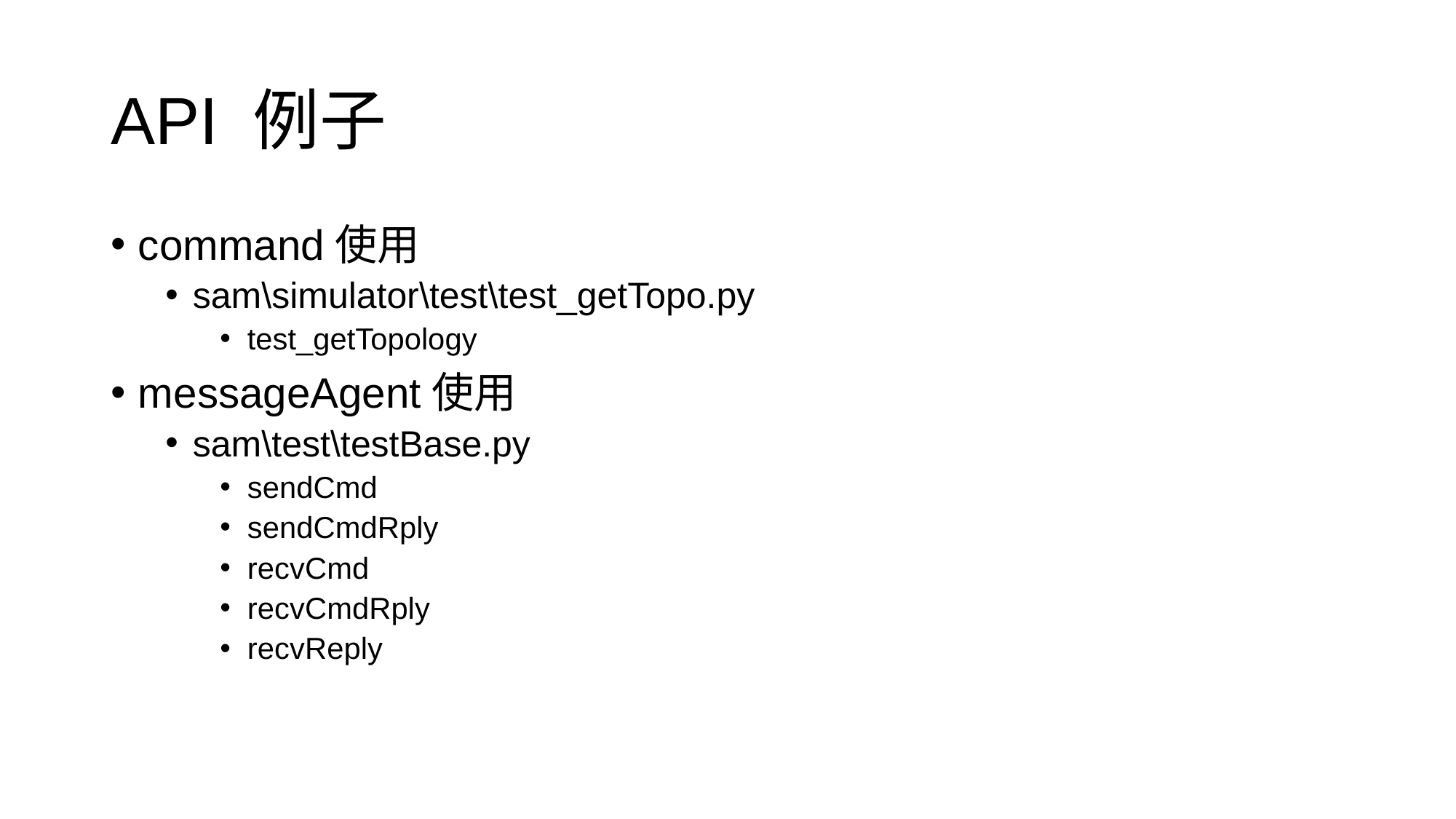

# API 例子
command使用
sam\simulator\test\test_getTopo.py
test_getTopology
messageAgent使用
sam\test\testBase.py
sendCmd
sendCmdRply
recvCmd
recvCmdRply
recvReply